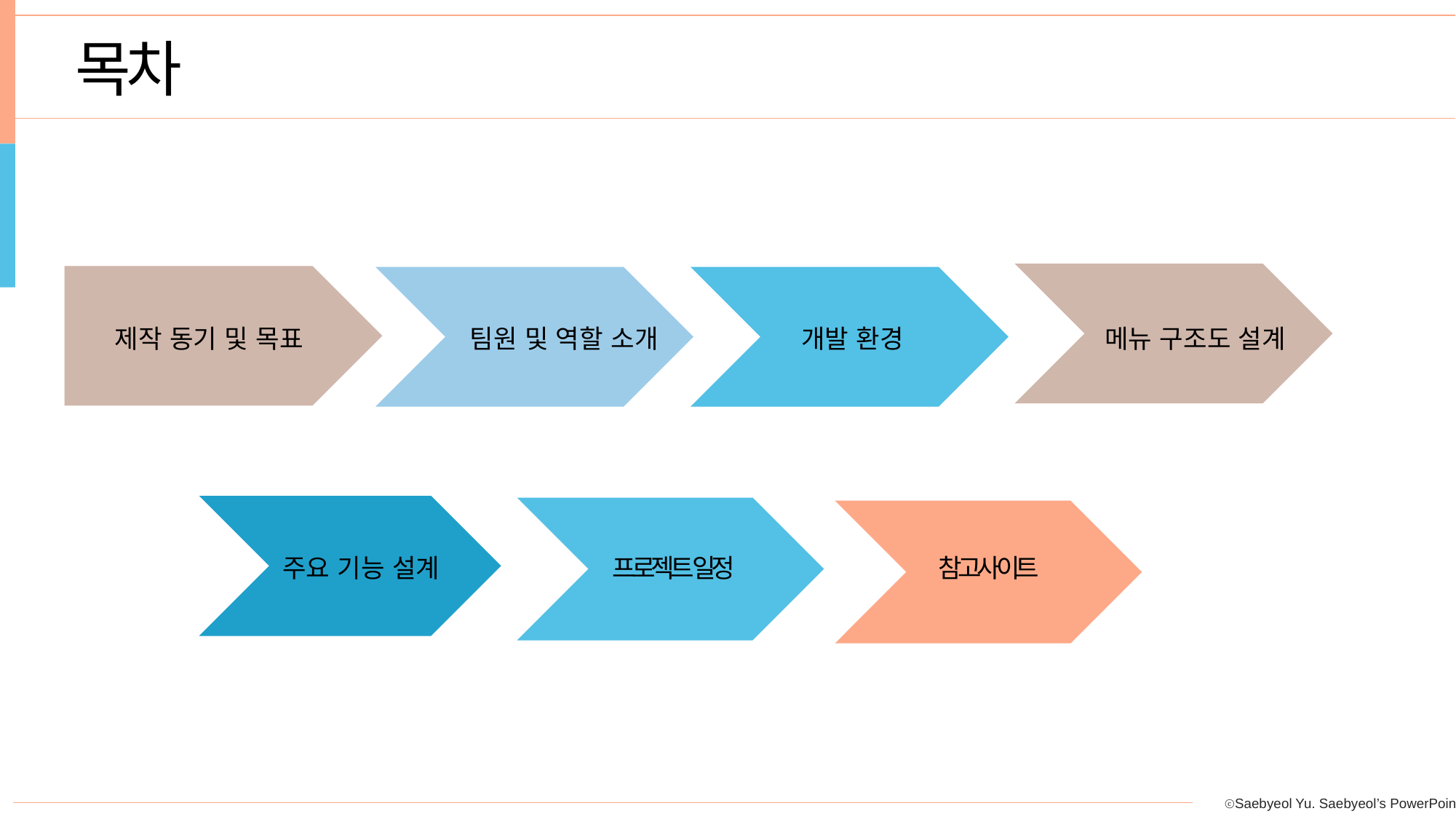

목차

메뉴 구조도 설계
개발 환경
팀원 및 역할 소개
제작 동기 및 목표

프로젝트 일정
참고사이트
주요 기능 설계